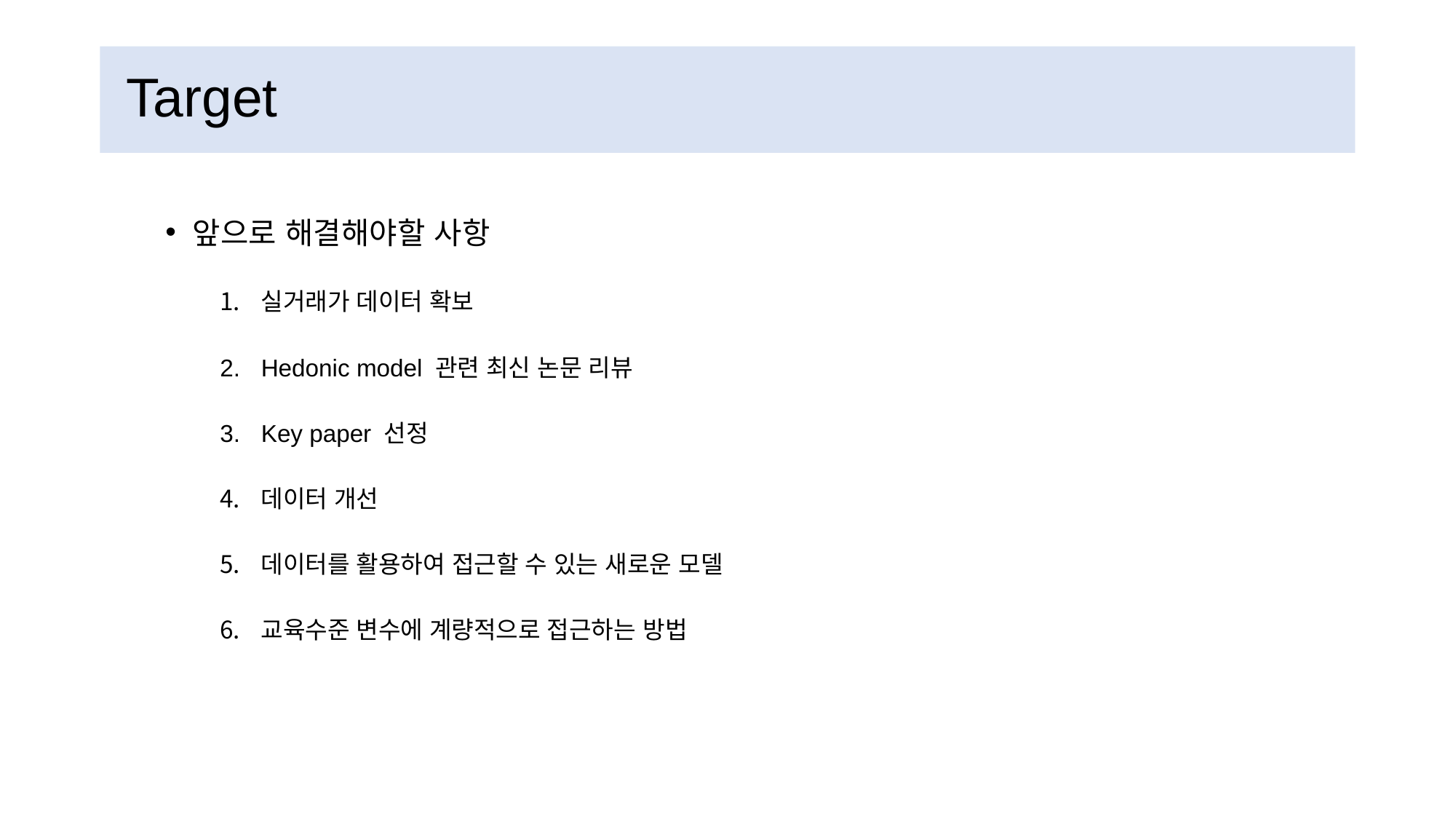

# Target
앞으로 해결해야할 사항
실거래가 데이터 확보
Hedonic model 관련 최신 논문 리뷰
Key paper 선정
데이터 개선
데이터를 활용하여 접근할 수 있는 새로운 모델
교육수준 변수에 계량적으로 접근하는 방법